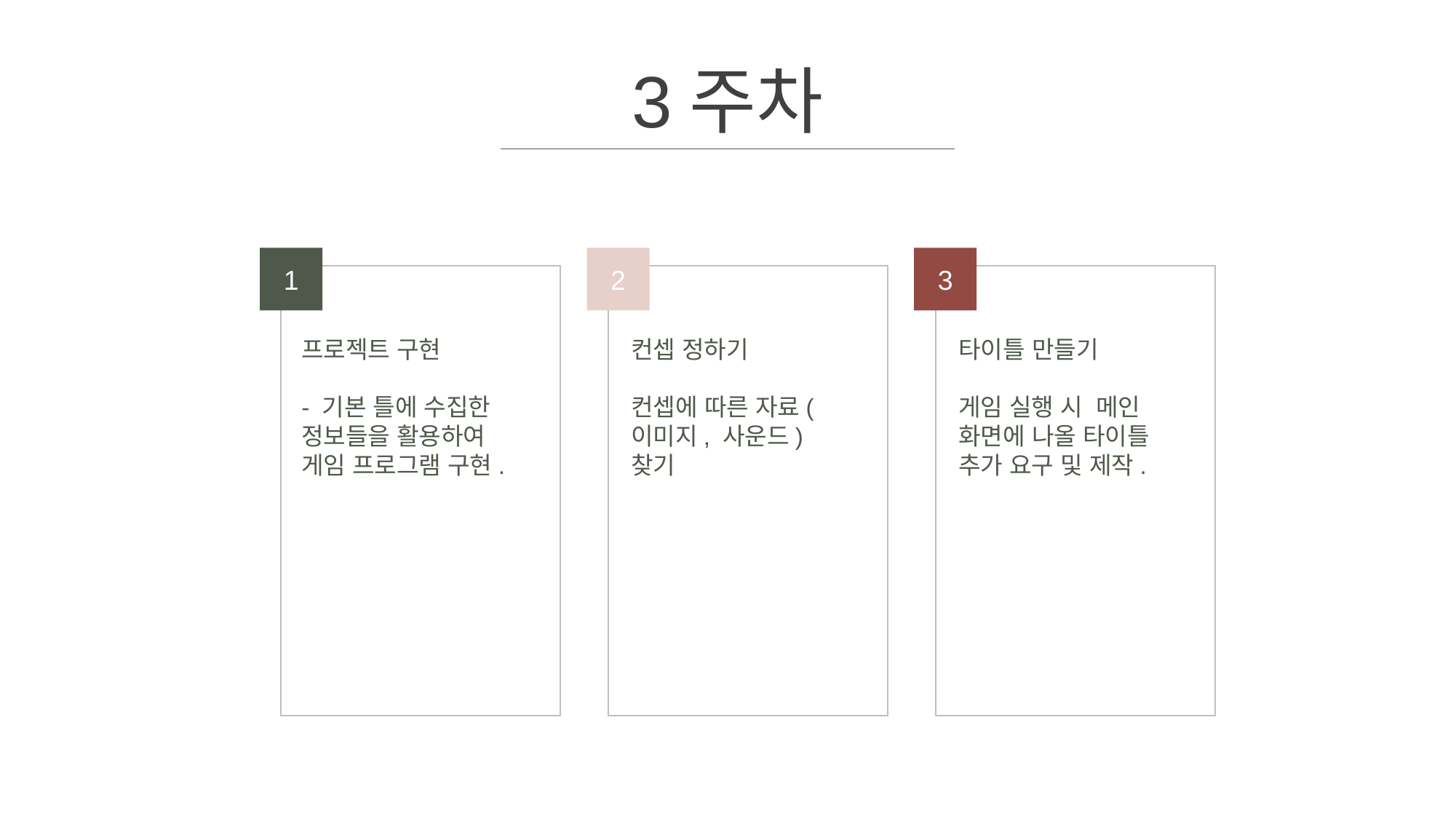

3주차
1
2
3

프로젝트 구현

- 기본 틀에 수집한 정보들을 활용하여 게임 프로그램 구현.
컨셉 정하기

컨셉에 따른 자료(이미지, 사운드)  찾기
타이틀 만들기

게임 실행 시  메인 화면에 나올 타이틀  추가 요구 및 제작.